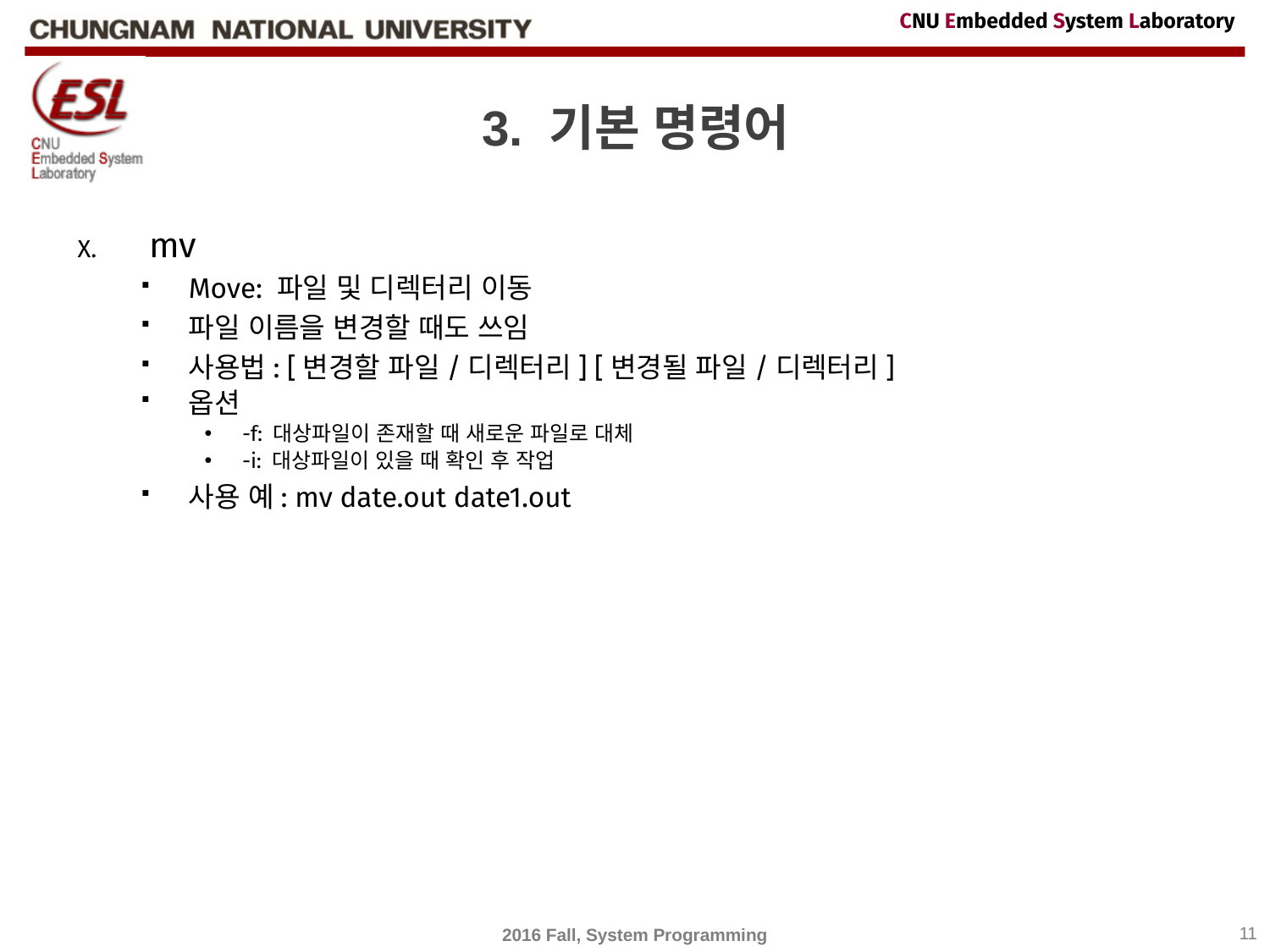

# 3. 기본 명령어
mv
Move: 파일 및 디렉터리 이동
파일 이름을 변경할 때도 쓰임
사용법: [변경할 파일/디렉터리] [변경될 파일/디렉터리]
옵션
 -f: 대상파일이 존재할 때 새로운 파일로 대체
 -i: 대상파일이 있을 때 확인 후 작업
사용 예: mv date.out date1.out
2016 Fall, System Programming
11